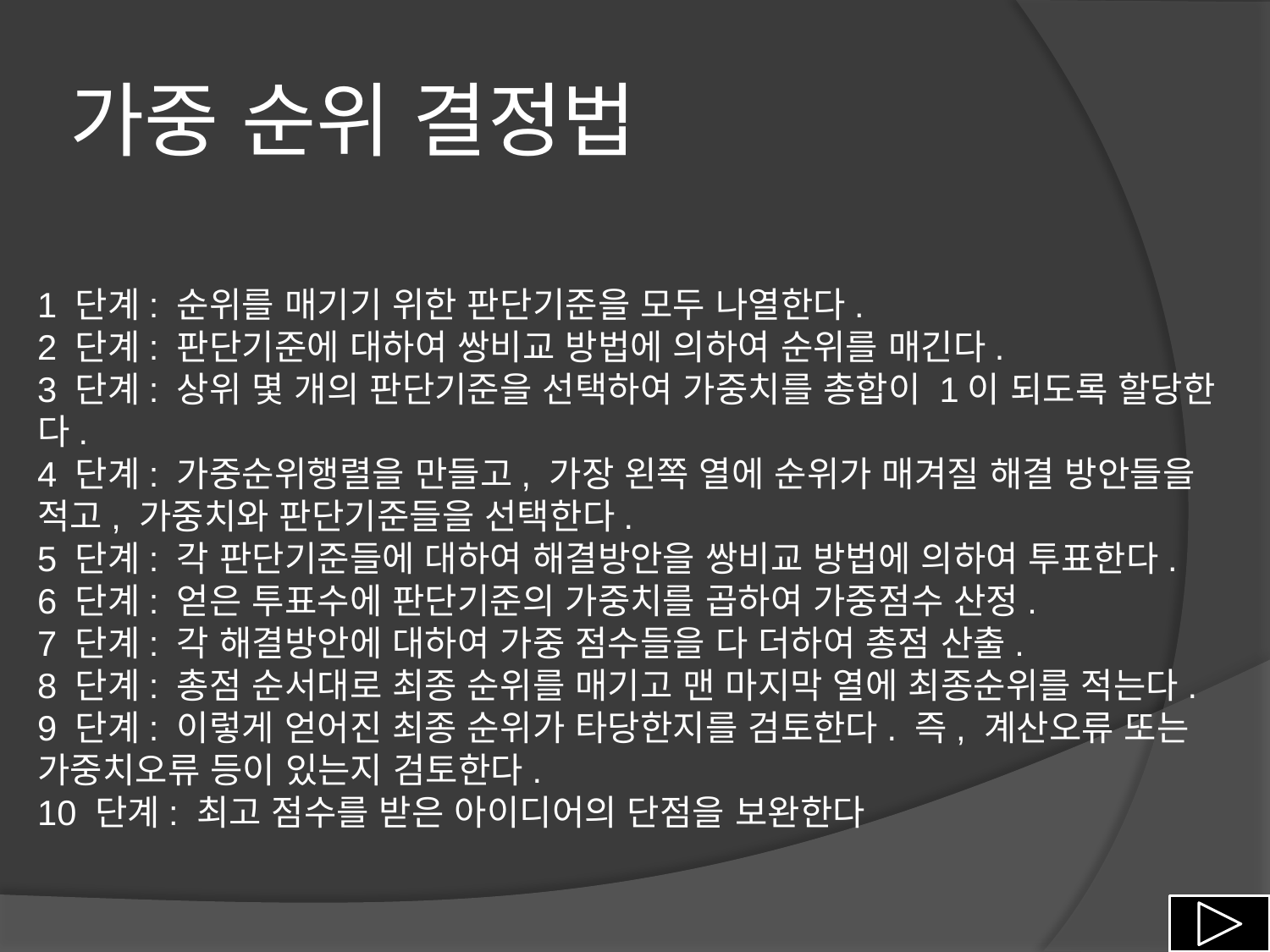

# 가중 순위 결정법
1 단계: 순위를 매기기 위한 판단기준을 모두 나열한다.
2 단계: 판단기준에 대하여 쌍비교 방법에 의하여 순위를 매긴다.
3 단계: 상위 몇 개의 판단기준을 선택하여 가중치를 총합이 1이 되도록 할당한다.
4 단계: 가중순위행렬을 만들고, 가장 왼쪽 열에 순위가 매겨질 해결 방안들을 적고, 가중치와 판단기준들을 선택한다.
5 단계: 각 판단기준들에 대하여 해결방안을 쌍비교 방법에 의하여 투표한다.
6 단계: 얻은 투표수에 판단기준의 가중치를 곱하여 가중점수 산정.
7 단계: 각 해결방안에 대하여 가중 점수들을 다 더하여 총점 산출.
8 단계: 총점 순서대로 최종 순위를 매기고 맨 마지막 열에 최종순위를 적는다.
9 단계: 이렇게 얻어진 최종 순위가 타당한지를 검토한다. 즉, 계산오류 또는 가중치오류 등이 있는지 검토한다.
10 단계: 최고 점수를 받은 아이디어의 단점을 보완한다